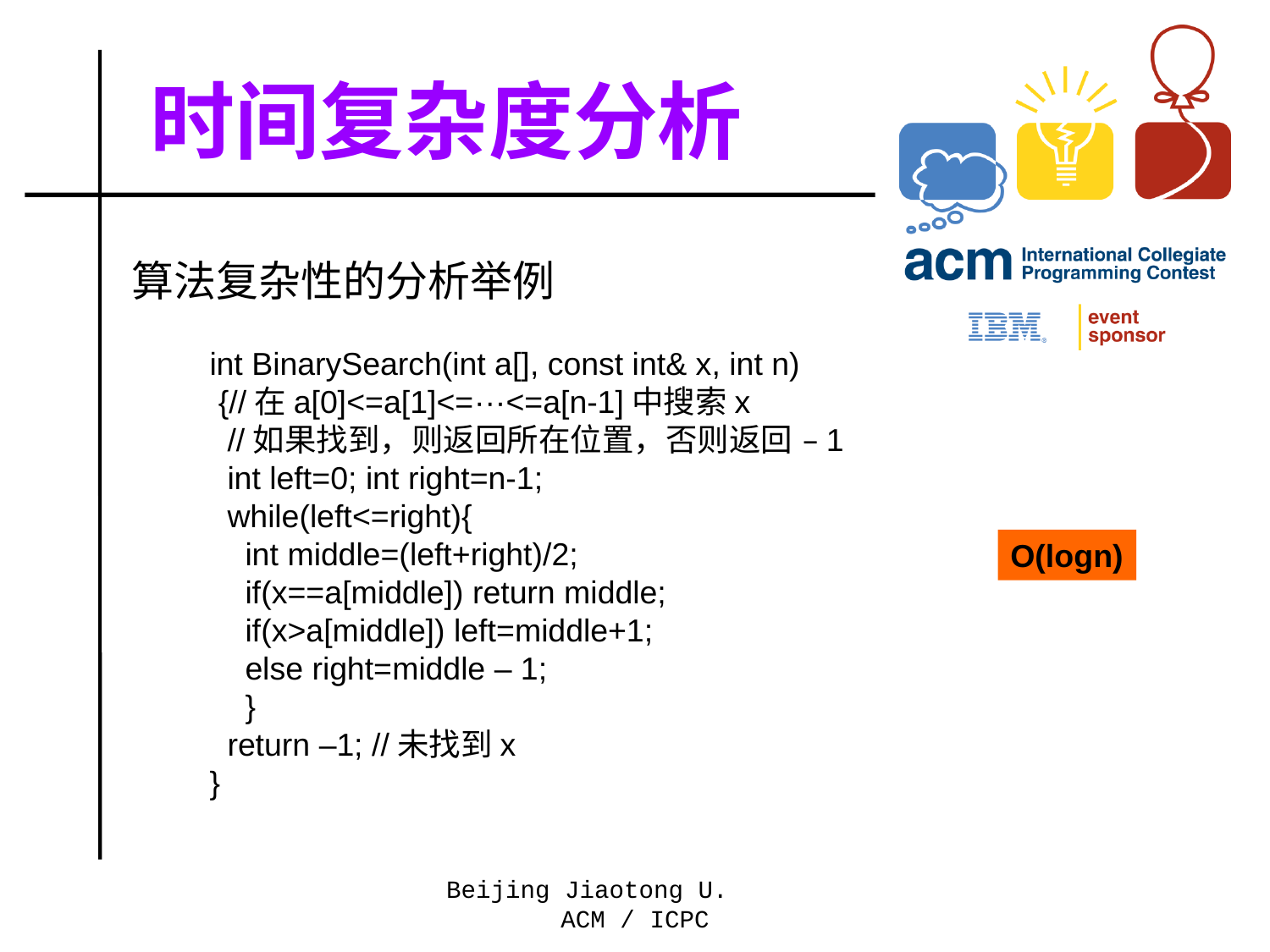

# 时间复杂度分析
算法复杂性的分析举例
int BinarySearch(int a[], const int& x, int n)
 {//在a[0]<=a[1]<=···<=a[n-1]中搜索x
  //如果找到，则返回所在位置，否则返回 –1
  int left=0; int right=n-1;
  while(left<=right){
    int middle=(left+right)/2;
    if(x==a[middle]) return middle;
    if(x>a[middle]) left=middle+1;
    else right=middle – 1;
    }
  return –1; //未找到x
}
O(logn)